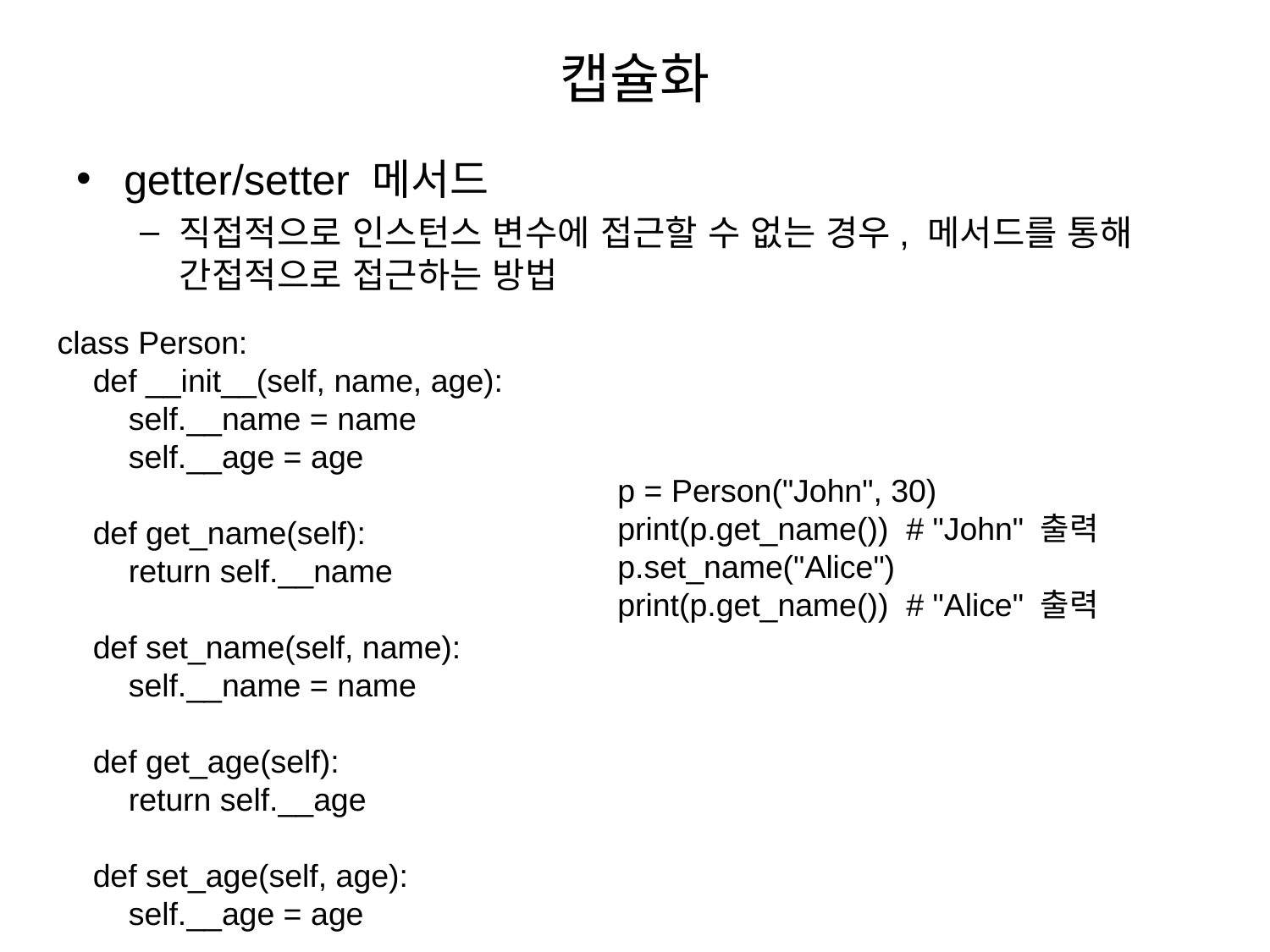

# 캡슐화
getter/setter 메서드
직접적으로 인스턴스 변수에 접근할 수 없는 경우, 메서드를 통해 간접적으로 접근하는 방법
class Person:
    def __init__(self, name, age):
        self.__name = name
        self.__age = age

    def get_name(self):
        return self.__name

    def set_name(self, name):
        self.__name = name

    def get_age(self):
        return self.__age

    def set_age(self, age):
        self.__age = age
p = Person("John", 30)
print(p.get_name())  # "John" 출력
p.set_name("Alice")
print(p.get_name())  # "Alice" 출력